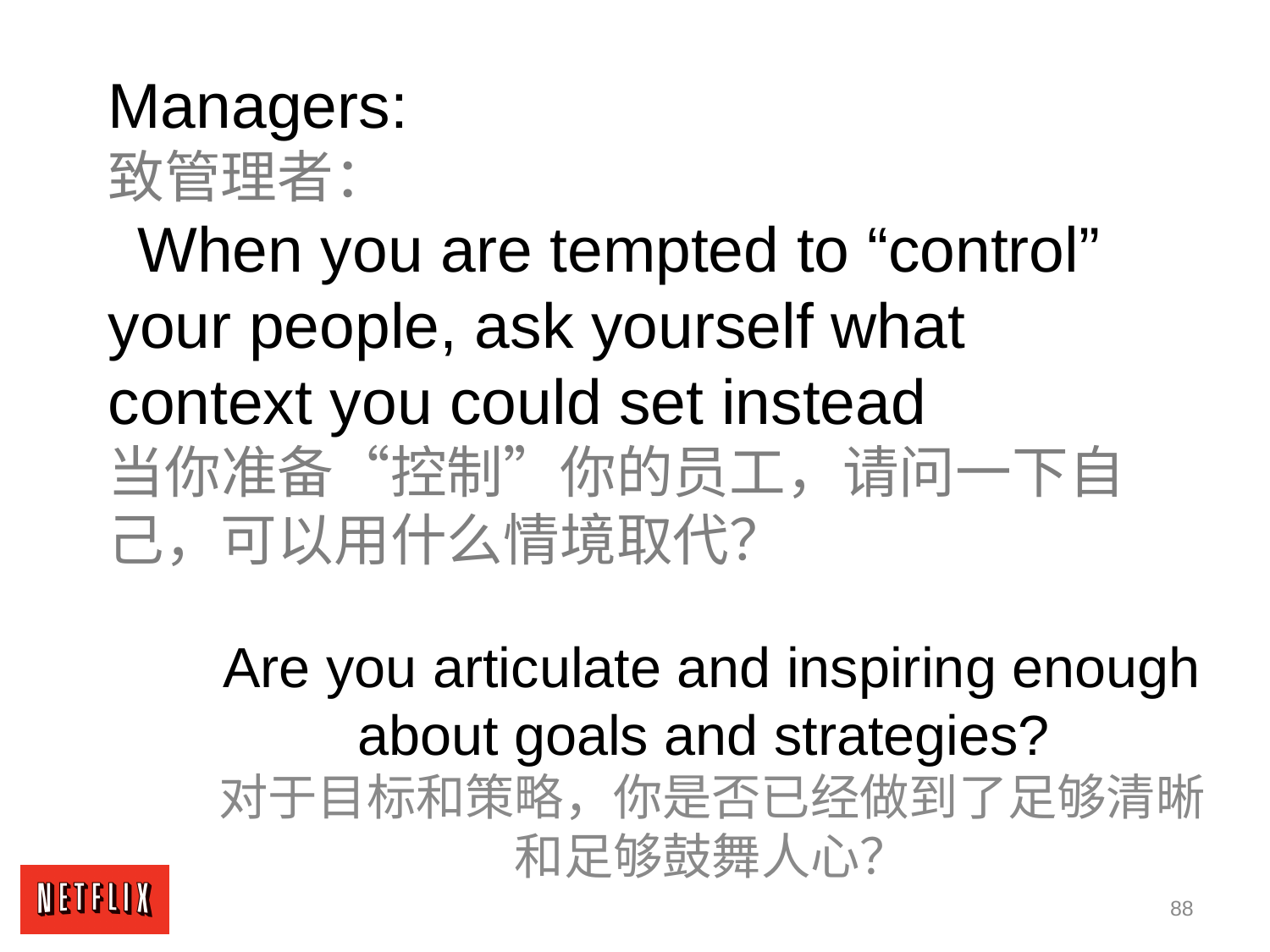

Managers:
致管理者：
 When you are tempted to “control” your people, ask yourself what context you could set instead
当你准备“控制”你的员工，请问一下自己，可以用什么情境取代？
Are you articulate and inspiring enough about goals and strategies?
对于目标和策略，你是否已经做到了足够清晰和足够鼓舞人心？
88